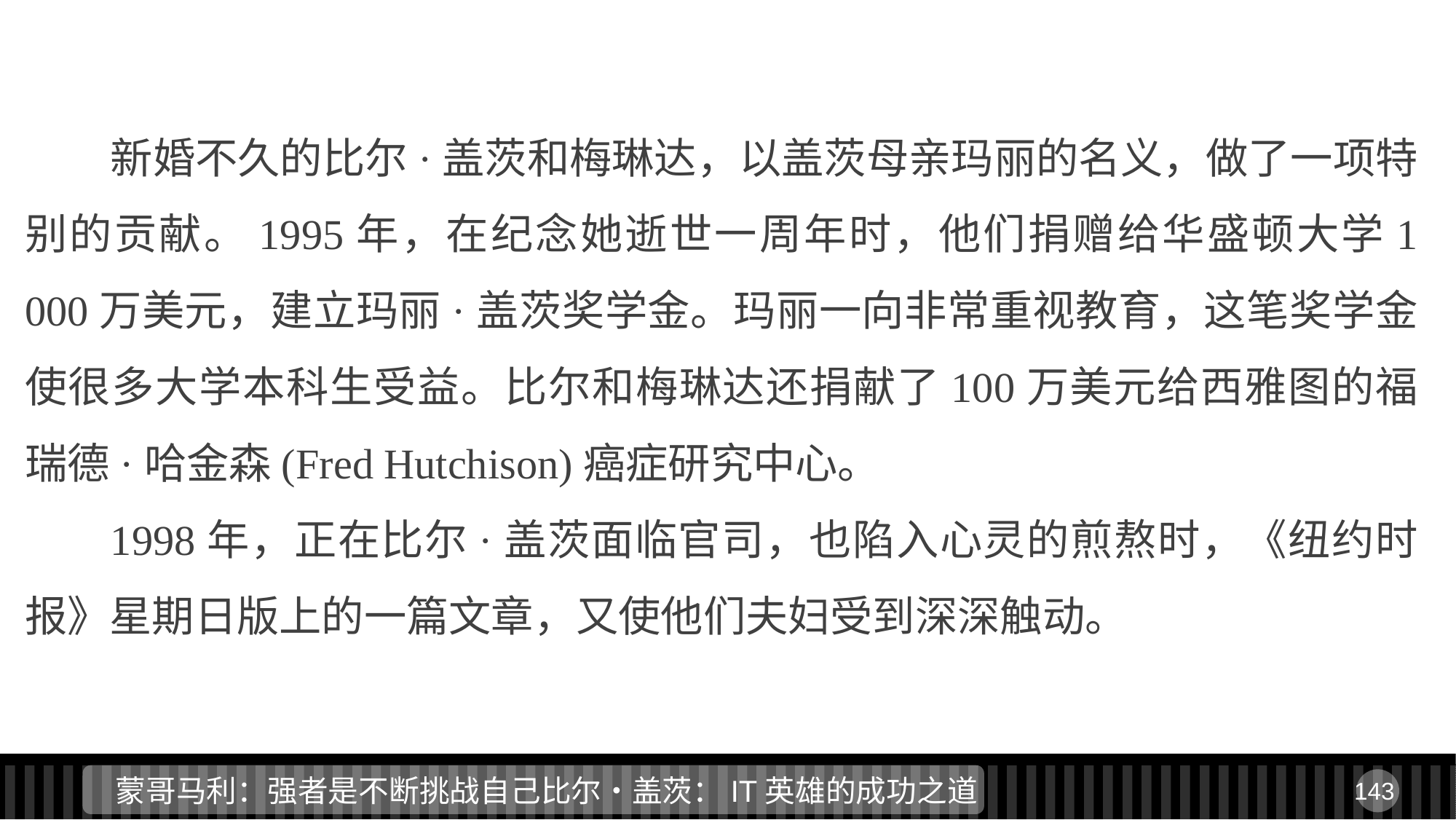

新婚不久的比尔·盖茨和梅琳达，以盖茨母亲玛丽的名义，做了一项特别的贡献。1995年，在纪念她逝世一周年时，他们捐赠给华盛顿大学1 000万美元，建立玛丽·盖茨奖学金。玛丽一向非常重视教育，这笔奖学金使很多大学本科生受益。比尔和梅琳达还捐献了100万美元给西雅图的福瑞德·哈金森(Fred Hutchison)癌症研究中心。
1998年，正在比尔·盖茨面临官司，也陷入心灵的煎熬时，《纽约时报》星期日版上的一篇文章，又使他们夫妇受到深深触动。